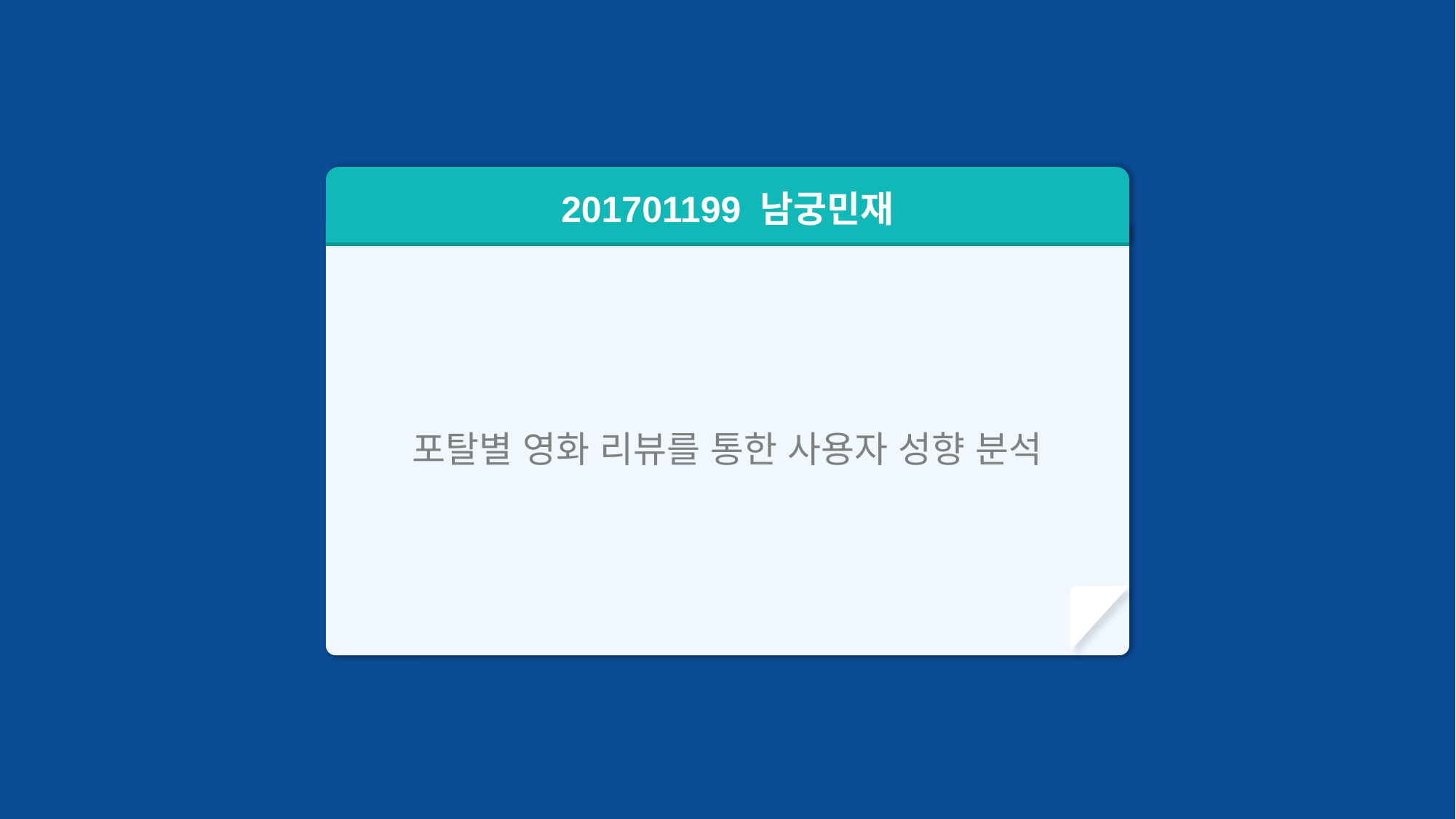

201701199 남궁민재
포탈별 영화 리뷰를 통한 사용자 성향 분석